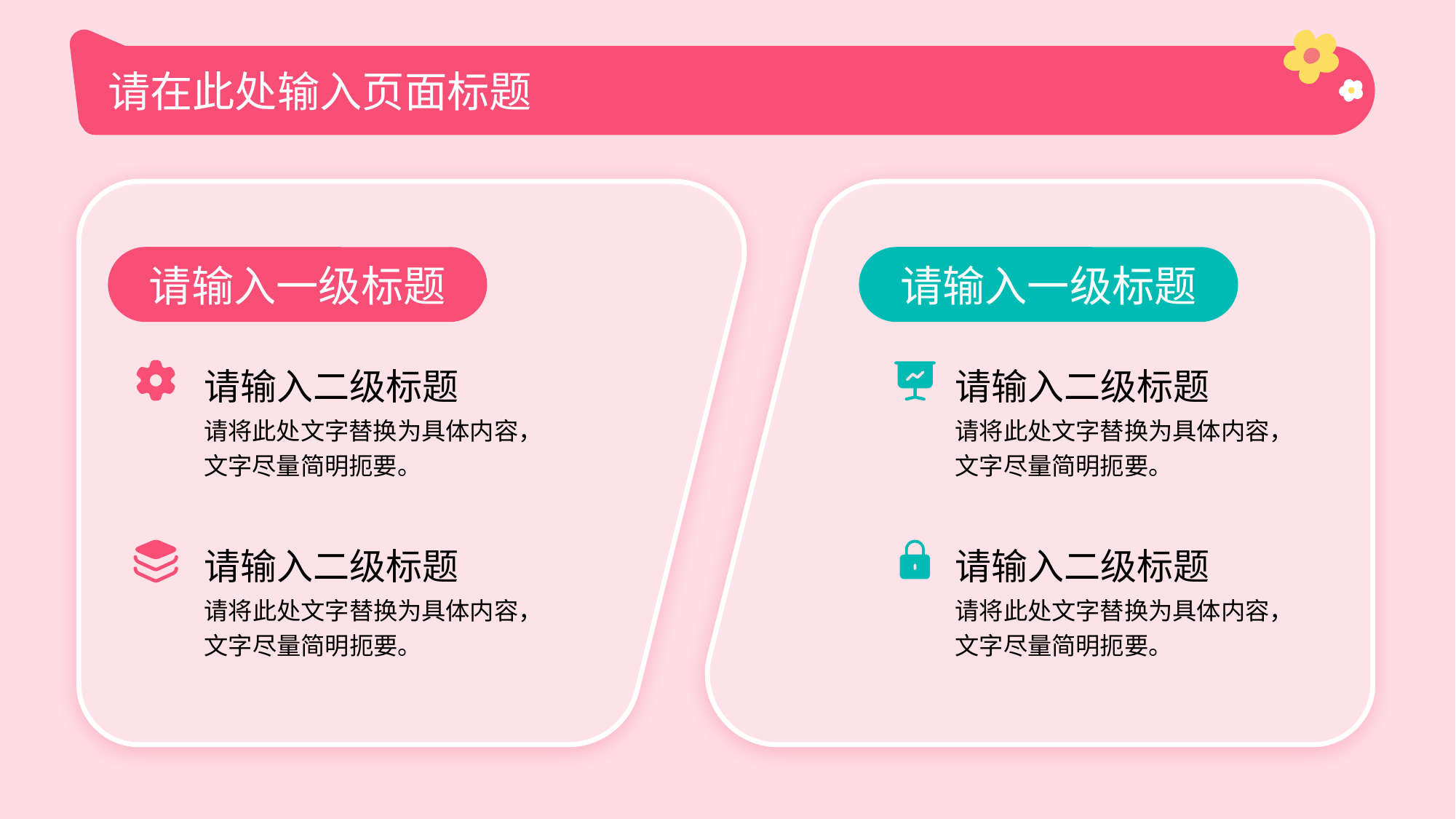

# 请在此处输入页面标题

请输入一级标题
请输入一级标题
请输入二级标题
请输入二级标题

请将此处文字替换为具体内容，文字尽量简明扼要。
请将此处文字替换为具体内容，文字尽量简明扼要。
请输入二级标题
请输入二级标题

请将此处文字替换为具体内容，文字尽量简明扼要。
请将此处文字替换为具体内容，文字尽量简明扼要。